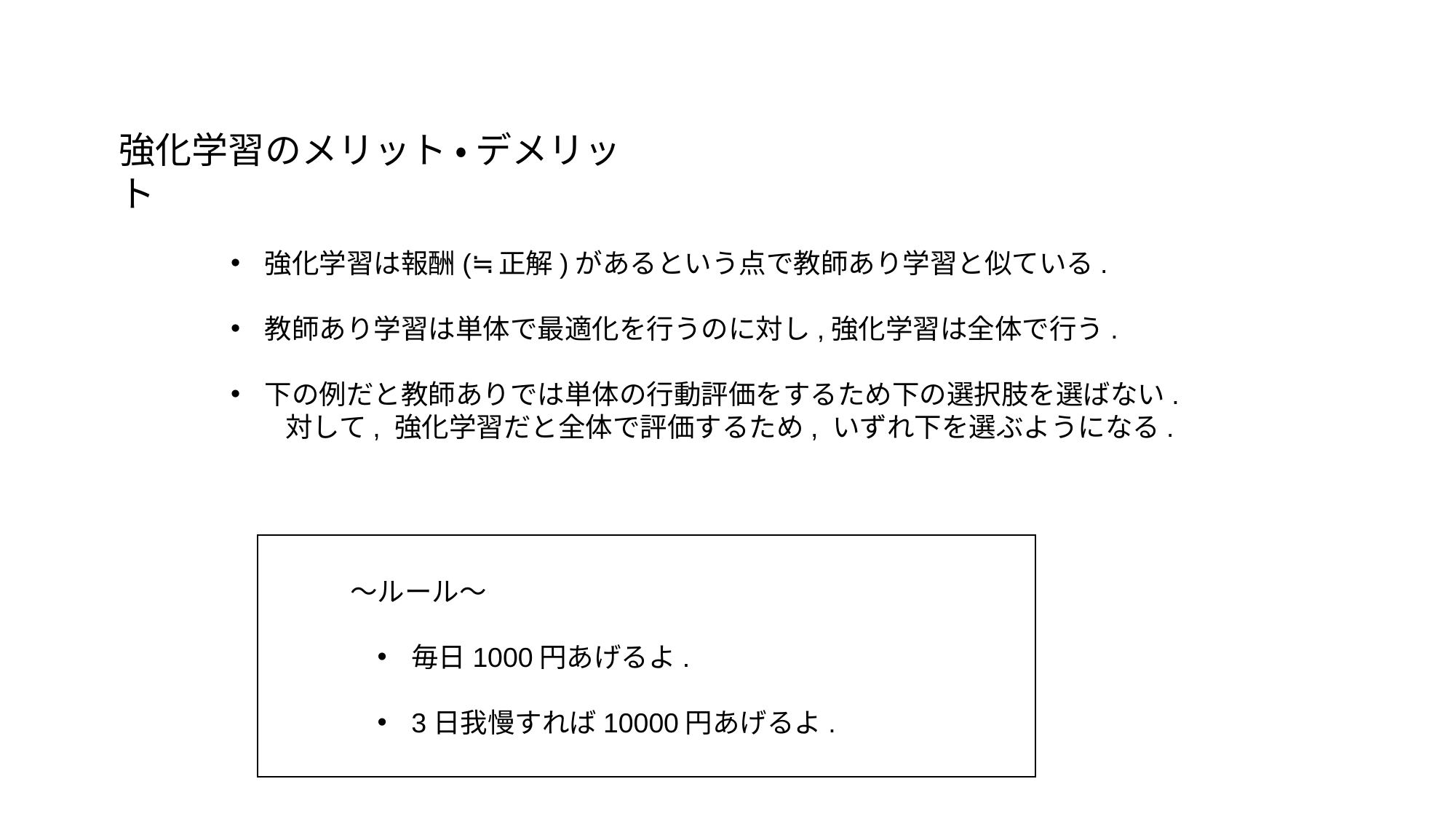

強化学習のメリット ・ デメリット
強化学習は報酬(≒正解)があるという点で教師あり学習と似ている.

教師あり学習は単体で最適化を行うのに対し,強化学習は全体で行う.

下の例だと教師ありでは単体の行動評価をするため下の選択肢を選ばない.
　　対して, 強化学習だと全体で評価するため, いずれ下を選ぶようになる.
　　　～ルール～

毎日1000円あげるよ.

3日我慢すれば10000円あげるよ.